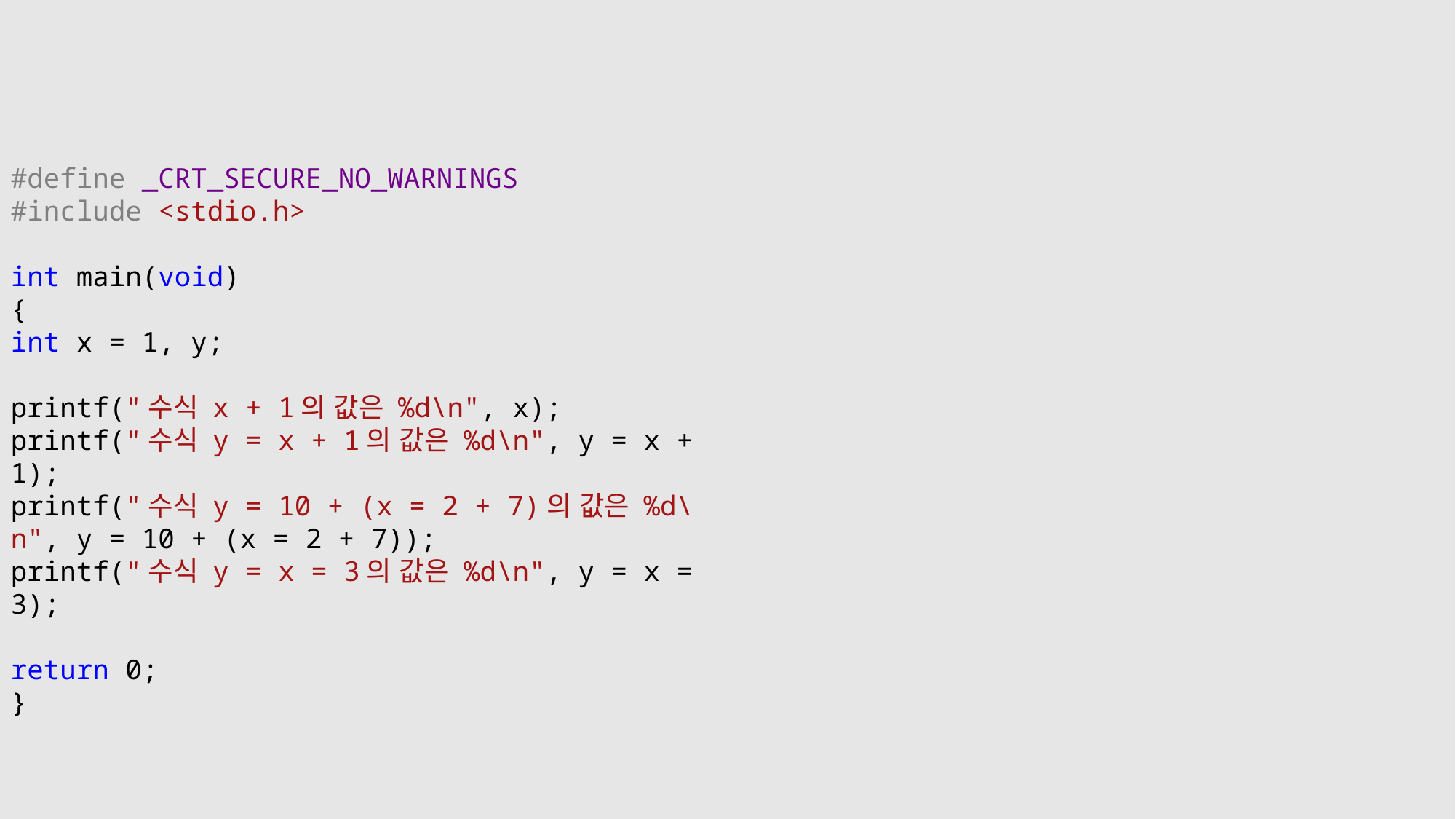

#define _CRT_SECURE_NO_WARNINGS
#include <stdio.h>

int main(void)
{
int x = 1, y;

printf("수식 x + 1의 값은 %d\n", x);
printf("수식 y = x + 1의 값은 %d\n", y = x + 1);
printf("수식 y = 10 + (x = 2 + 7)의 값은 %d\n", y = 10 + (x = 2 + 7));
printf("수식 y = x = 3의 값은 %d\n", y = x = 3);

return 0;
}